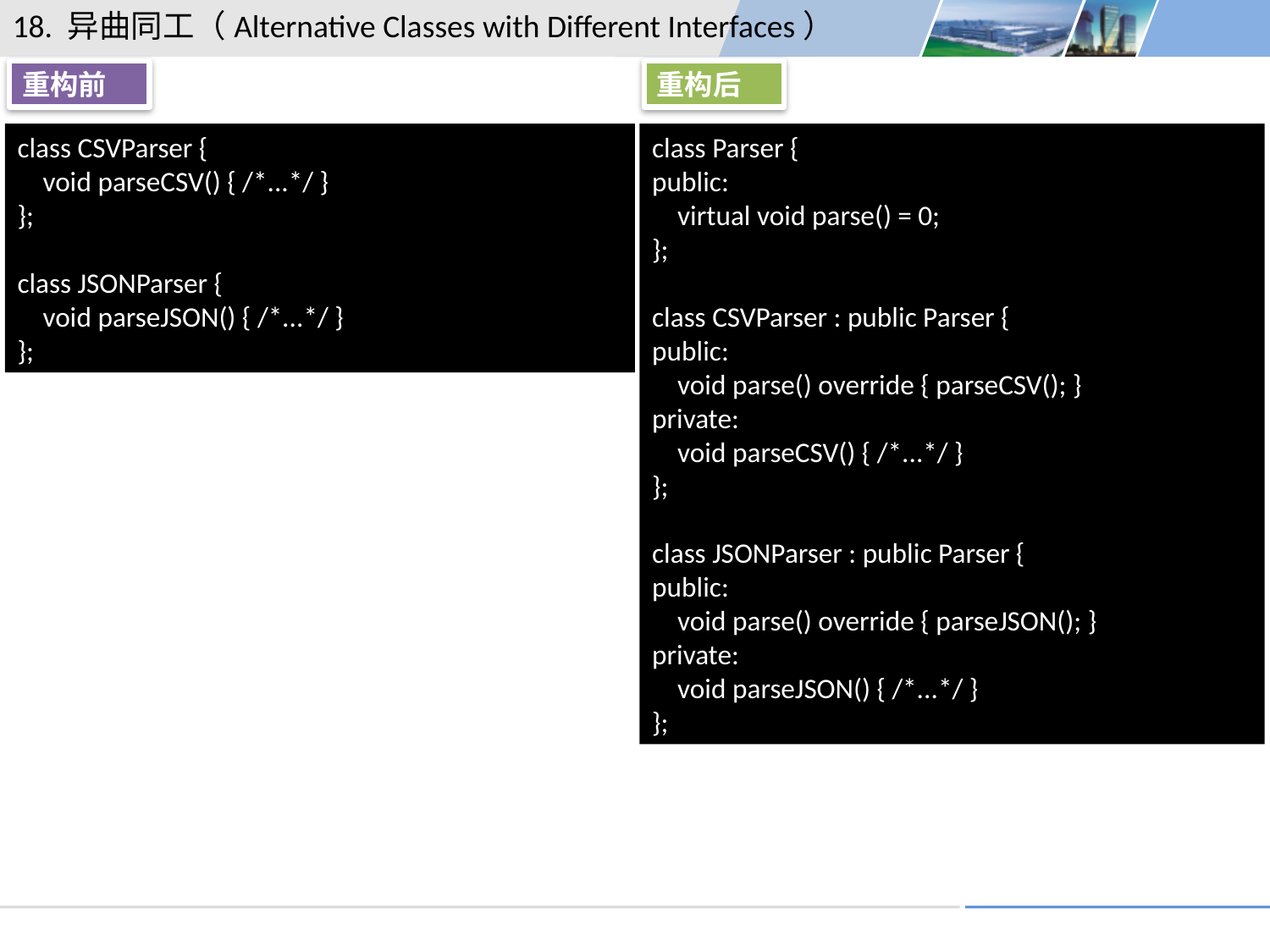

18. 异曲同工（Alternative Classes with Different Interfaces）
重构前
重构后
class CSVParser {
    void parseCSV() { /*...*/ }
};

class JSONParser {
    void parseJSON() { /*...*/ }
};
class Parser {
public:
    virtual void parse() = 0;
};

class CSVParser : public Parser {
public:
    void parse() override { parseCSV(); }
private:
    void parseCSV() { /*...*/ }
};

class JSONParser : public Parser {
public:
    void parse() override { parseJSON(); }
private:
    void parseJSON() { /*...*/ }
};